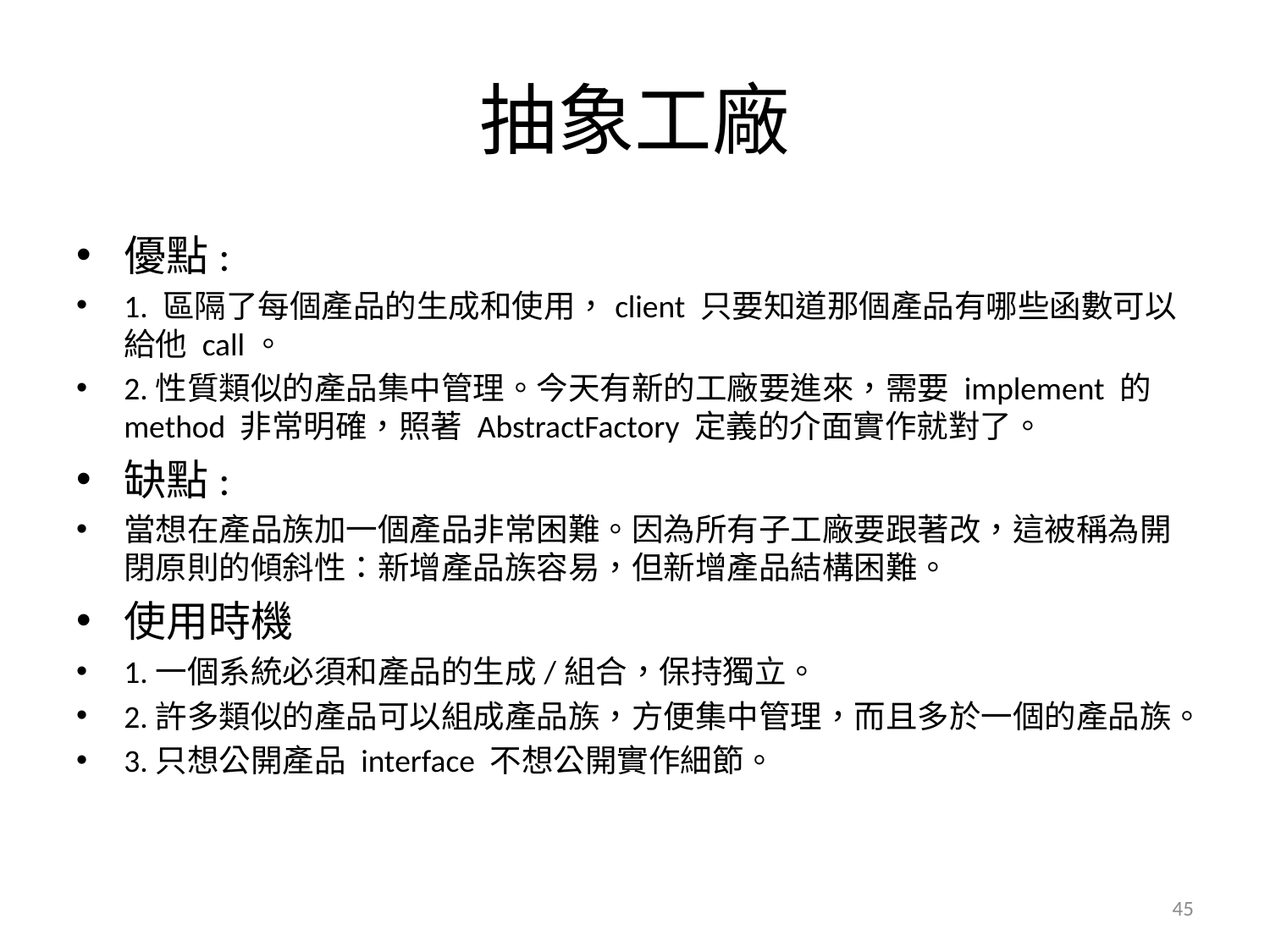

# 抽象工廠
優點:
1. 區隔了每個產品的生成和使用，client 只要知道那個產品有哪些函數可以給他 call。
2.性質類似的產品集中管理。今天有新的工廠要進來，需要 implement 的 method 非常明確，照著 AbstractFactory 定義的介面實作就對了。
缺點:
當想在產品族加一個產品非常困難。因為所有子工廠要跟著改，這被稱為開閉原則的傾斜性：新增產品族容易，但新增產品結構困難。
使用時機
1.一個系統必須和產品的生成/組合，保持獨立。
2.許多類似的產品可以組成產品族，方便集中管理，而且多於一個的產品族。
3.只想公開產品 interface 不想公開實作細節。
45